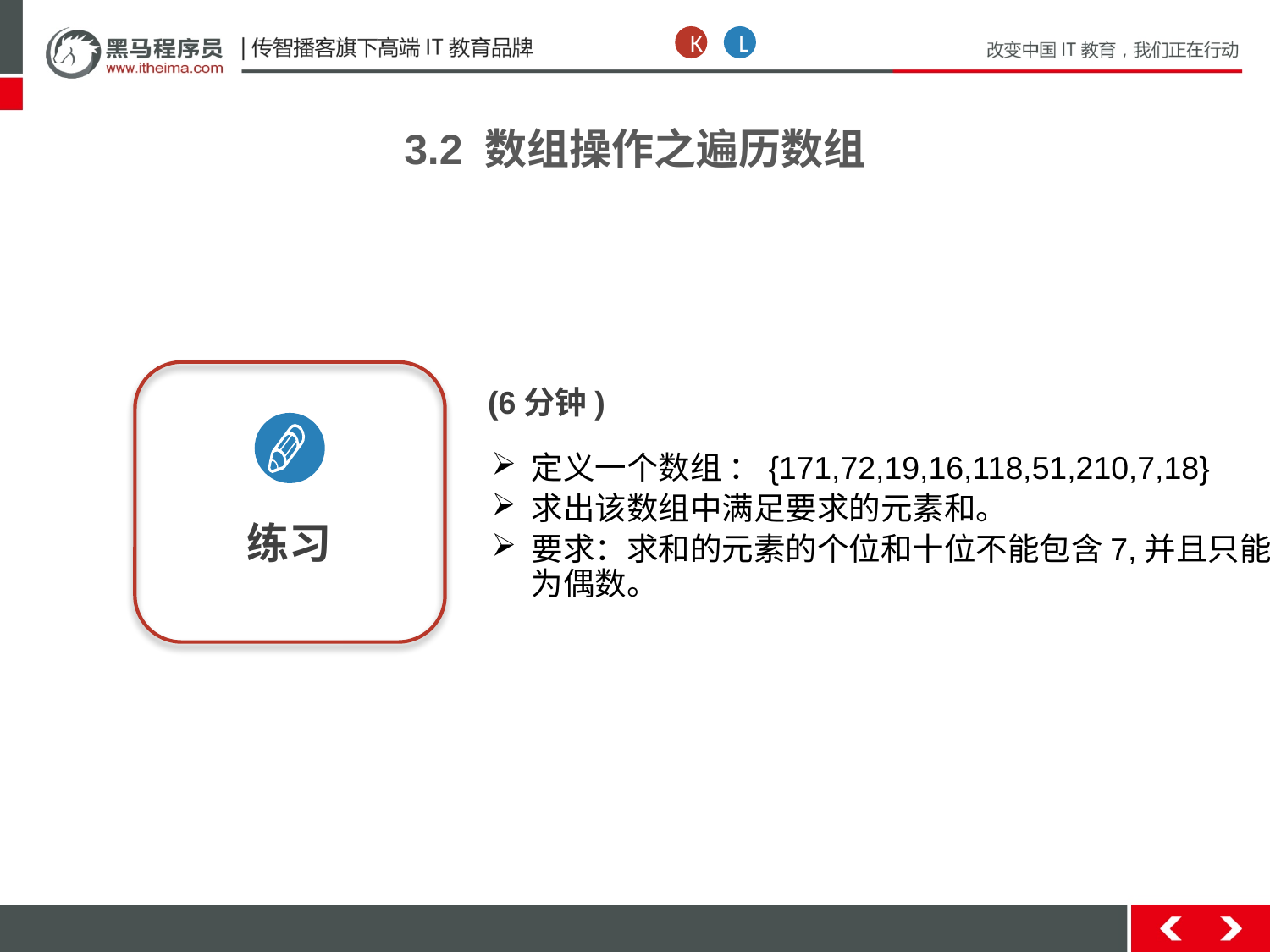

L
K
3.2 数组操作之遍历数组

练习
(6分钟)
定义一个数组 ：{171,72,19,16,118,51,210,7,18}
求出该数组中满足要求的元素和。
要求：求和的元素的个位和十位不能包含7,并且只能为偶数。